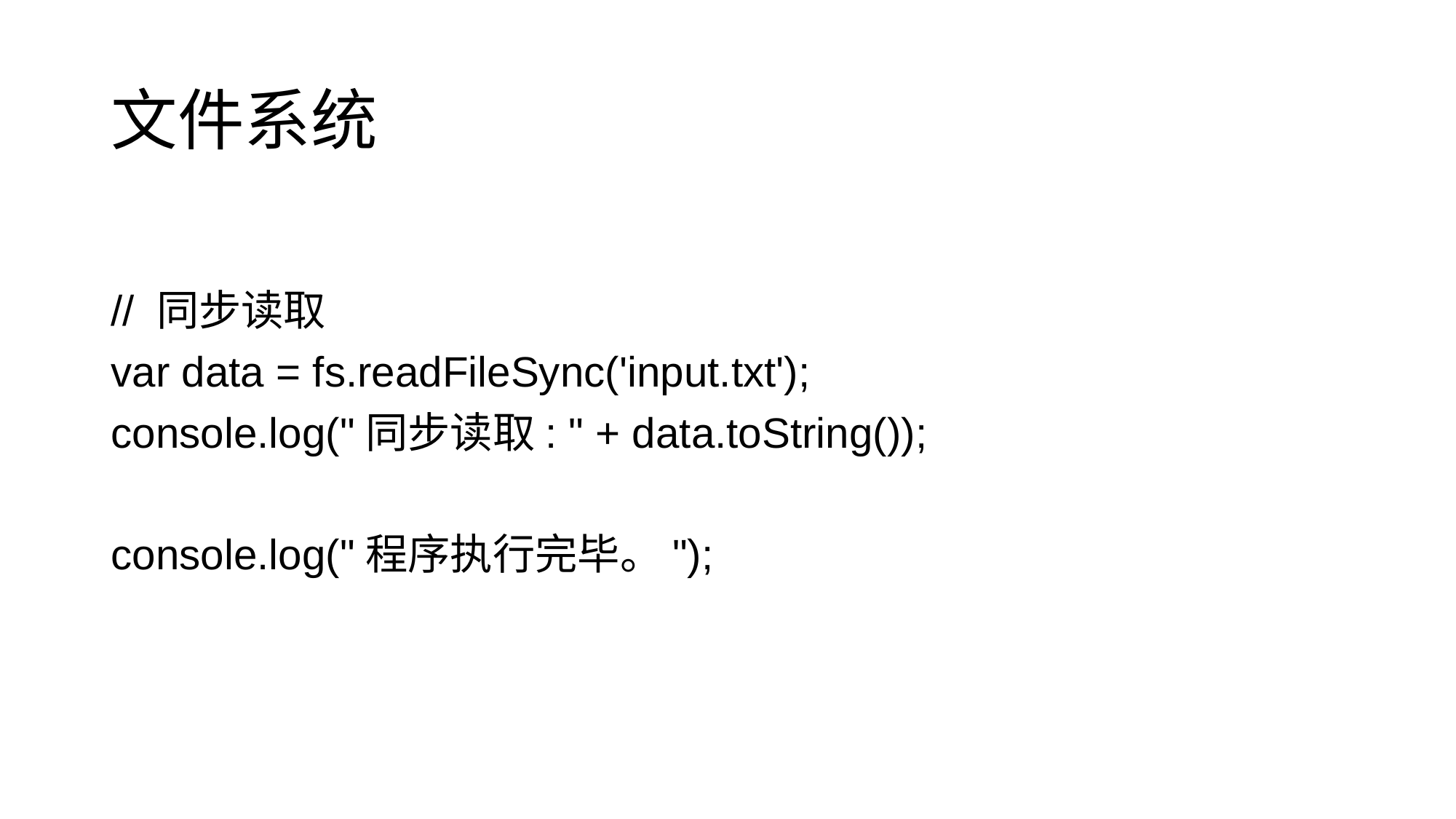

# 文件系统

// 同步读取
var data = fs.readFileSync('input.txt');
console.log("同步读取: " + data.toString());

console.log("程序执行完毕。");